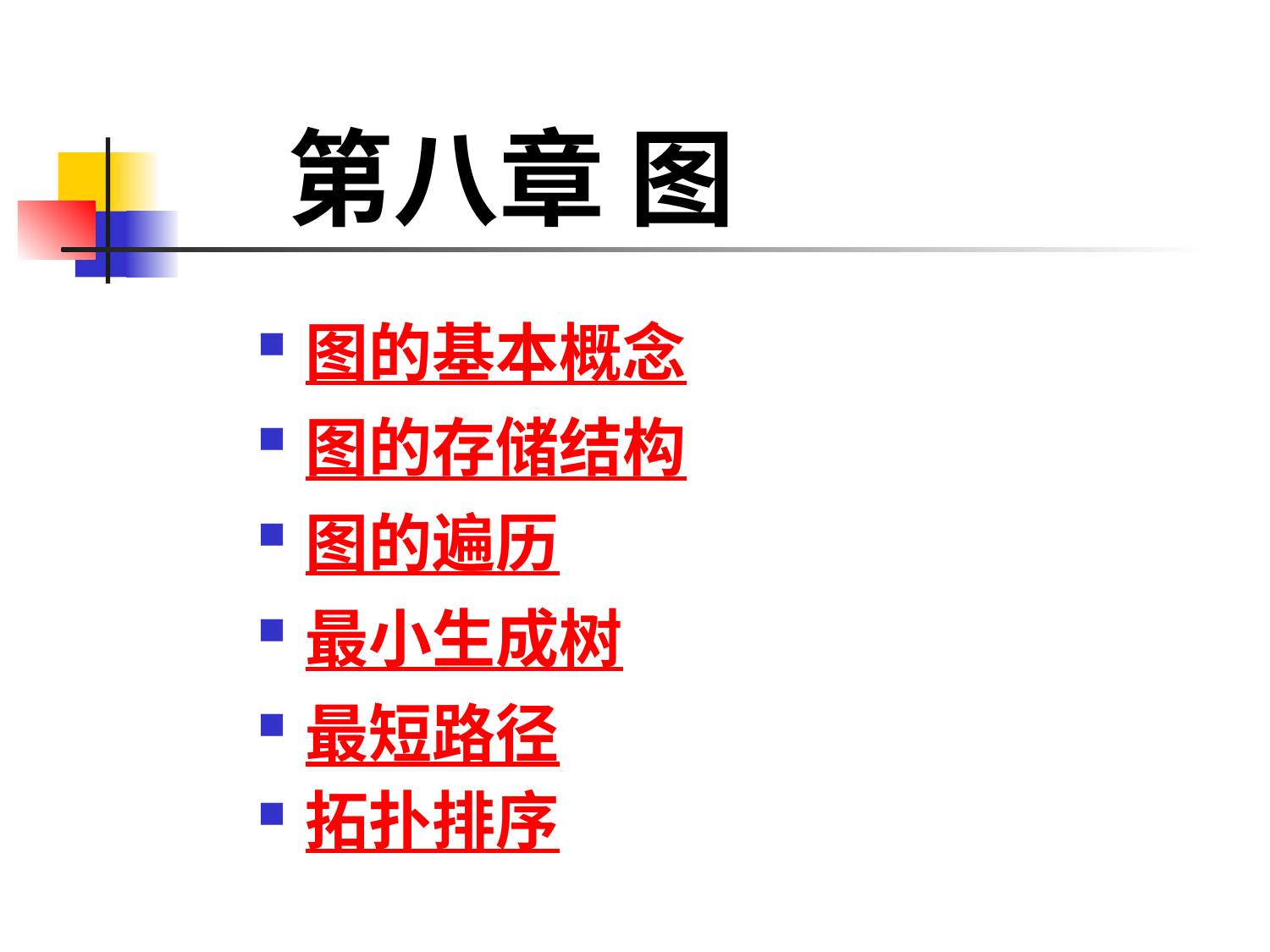

第八章 图
图的基本概念
图的存储结构
图的遍历
最小生成树
最短路径
拓扑排序